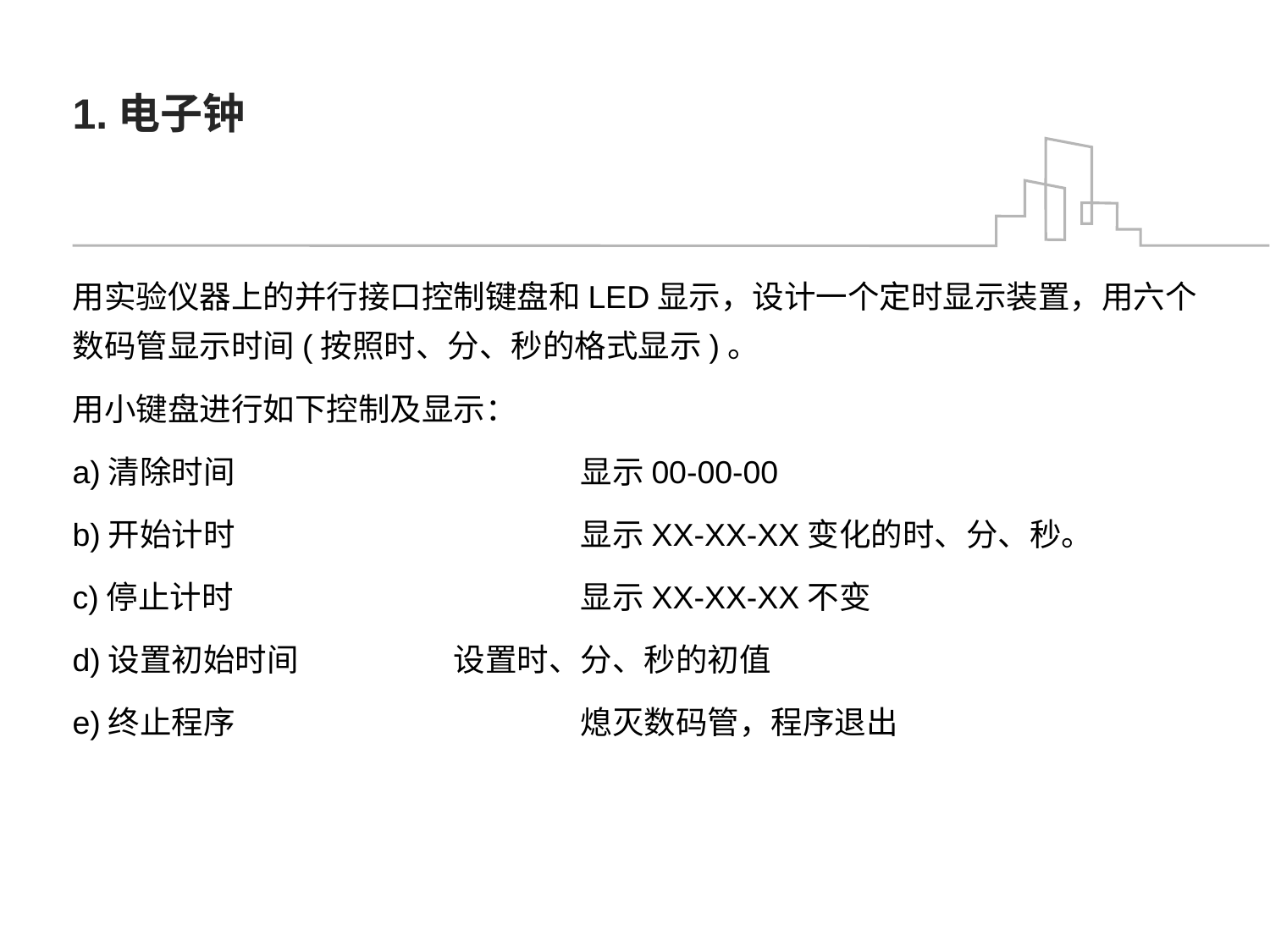

# 1.电子钟
用实验仪器上的并行接口控制键盘和LED显示，设计一个定时显示装置，用六个数码管显示时间(按照时、分、秒的格式显示)。
用小键盘进行如下控制及显示：
a)清除时间			显示00-00-00
b)开始计时			显示XX-XX-XX变化的时、分、秒。
c)停止计时			显示XX-XX-XX不变
d)设置初始时间		设置时、分、秒的初值
e)终止程序			熄灭数码管，程序退出